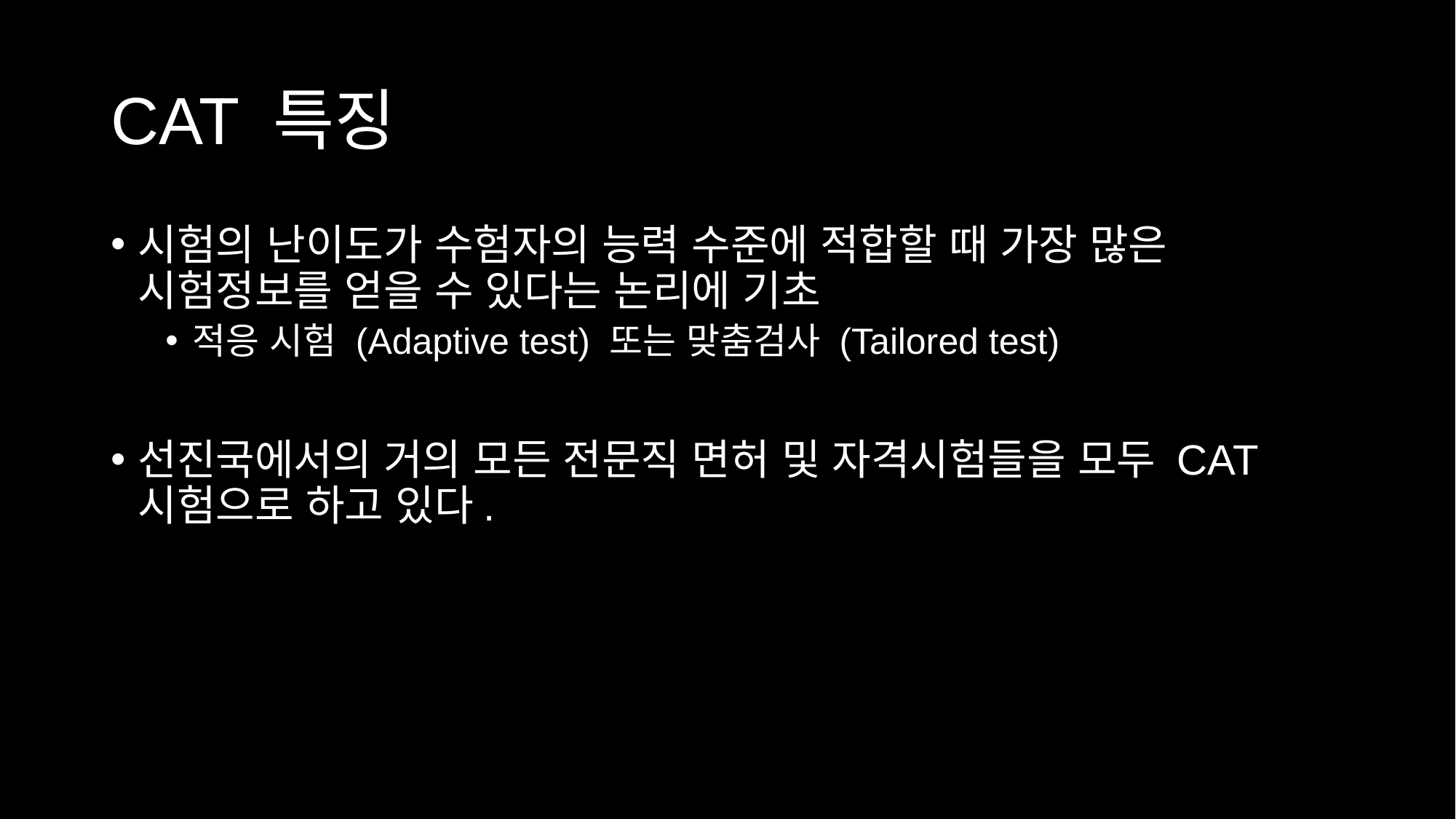

# CAT 특징
시험의 난이도가 수험자의 능력 수준에 적합할 때 가장 많은 시험정보를 얻을 수 있다는 논리에 기초
적응 시험 (Adaptive test) 또는 맞춤검사 (Tailored test)

선진국에서의 거의 모든 전문직 면허 및 자격시험들을 모두 CAT시험으로 하고 있다.